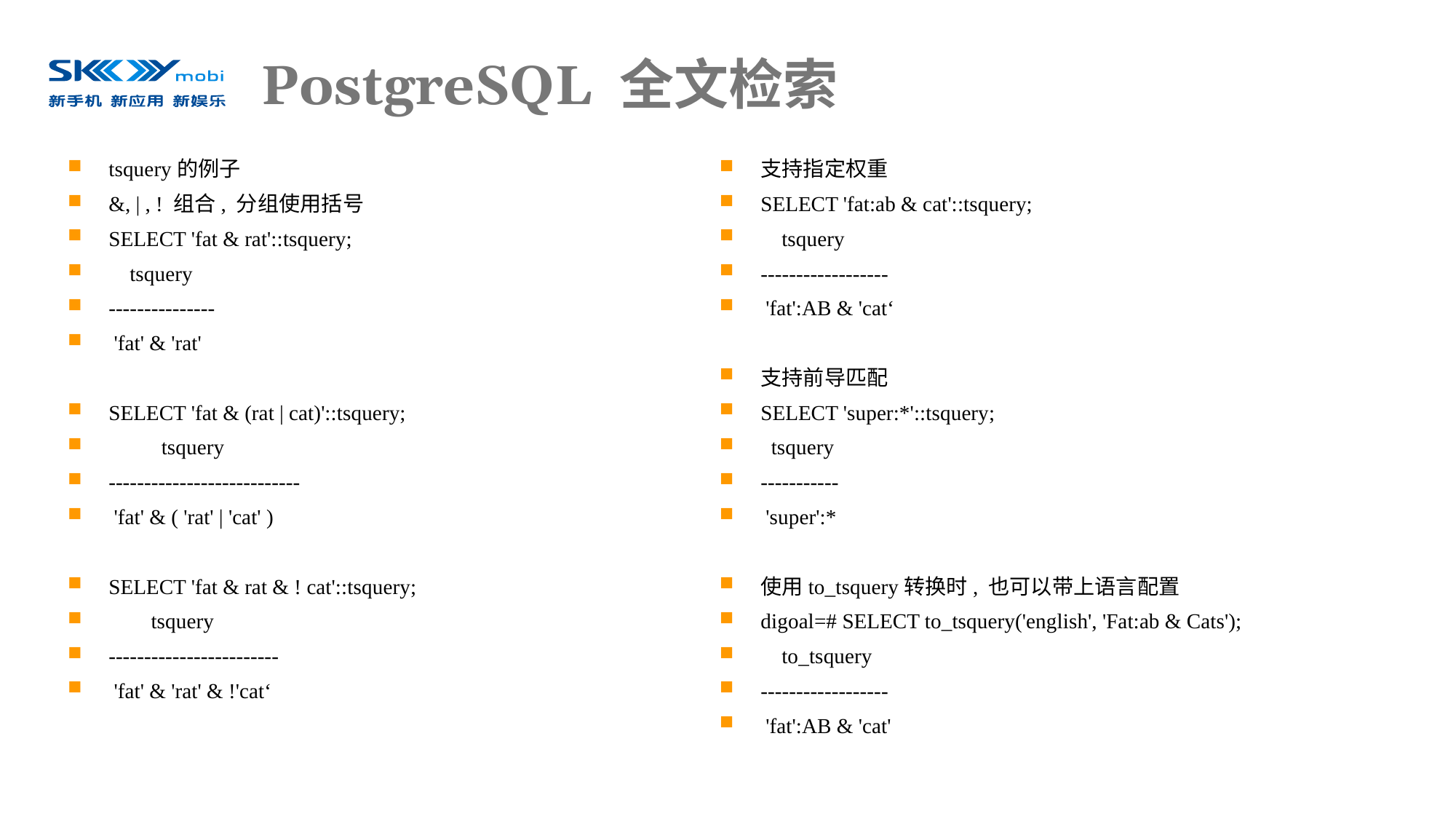

# PostgreSQL 全文检索
tsquery的例子
&, | , ! 组合, 分组使用括号
SELECT 'fat & rat'::tsquery;
    tsquery
---------------
 'fat' & 'rat'

SELECT 'fat & (rat | cat)'::tsquery;
          tsquery
---------------------------
 'fat' & ( 'rat' | 'cat' )

SELECT 'fat & rat & ! cat'::tsquery;
        tsquery
------------------------
 'fat' & 'rat' & !'cat‘

支持指定权重
SELECT 'fat:ab & cat'::tsquery;
    tsquery
------------------
 'fat':AB & 'cat‘

支持前导匹配
SELECT 'super:*'::tsquery;
  tsquery
-----------
 'super':*

使用to_tsquery转换时, 也可以带上语言配置
digoal=# SELECT to_tsquery('english', 'Fat:ab & Cats');
    to_tsquery
------------------
 'fat':AB & 'cat'